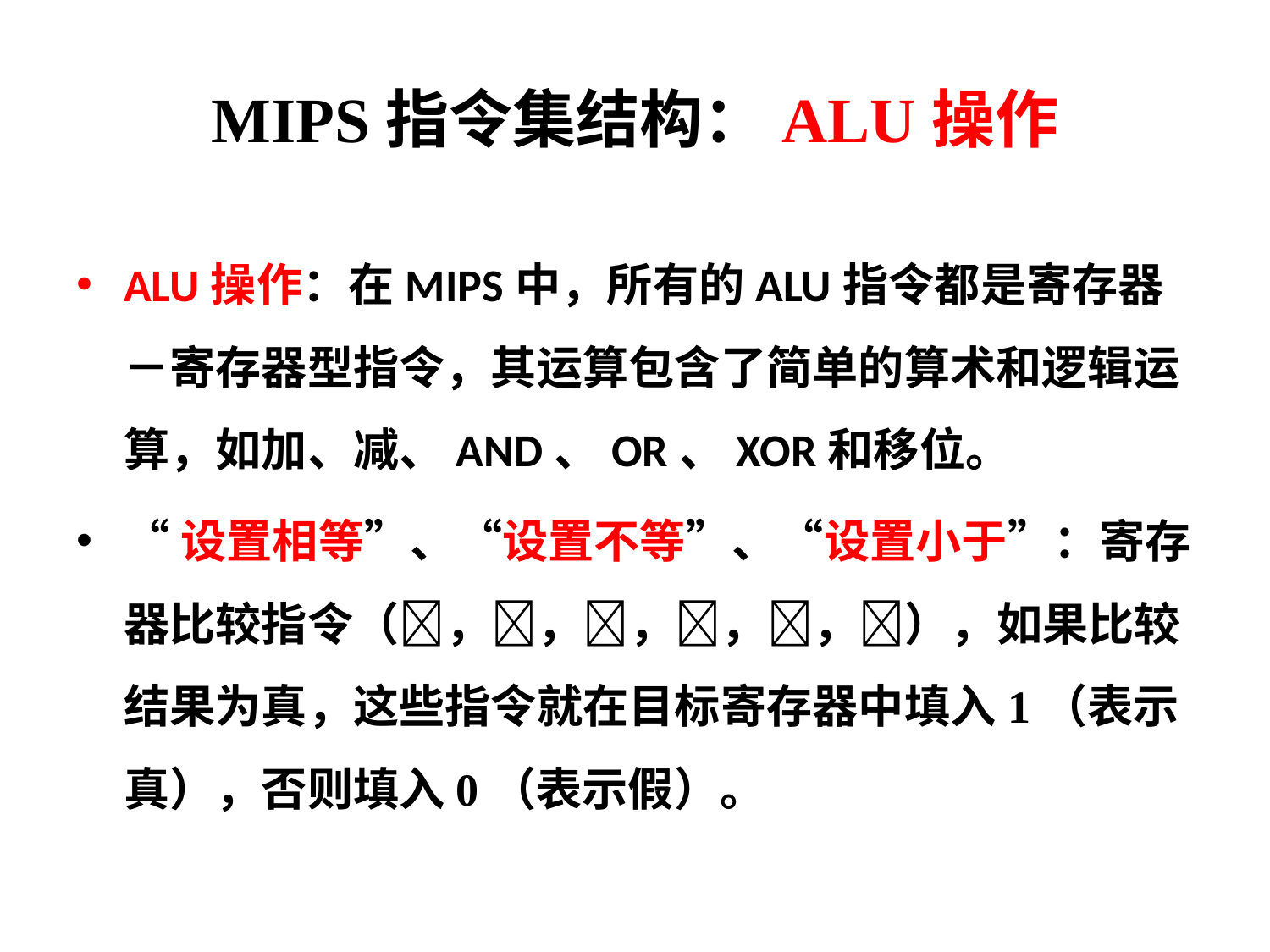

# MIPS指令集结构：ALU操作
ALU操作：在MIPS中，所有的ALU指令都是寄存器－寄存器型指令，其运算包含了简单的算术和逻辑运算，如加、减、AND、OR、XOR和移位。
“设置相等”、“设置不等”、“设置小于”：寄存器比较指令（=，≠，<，>，≤，≥），如果比较结果为真，这些指令就在目标寄存器中填入1（表示真），否则填入0（表示假）。